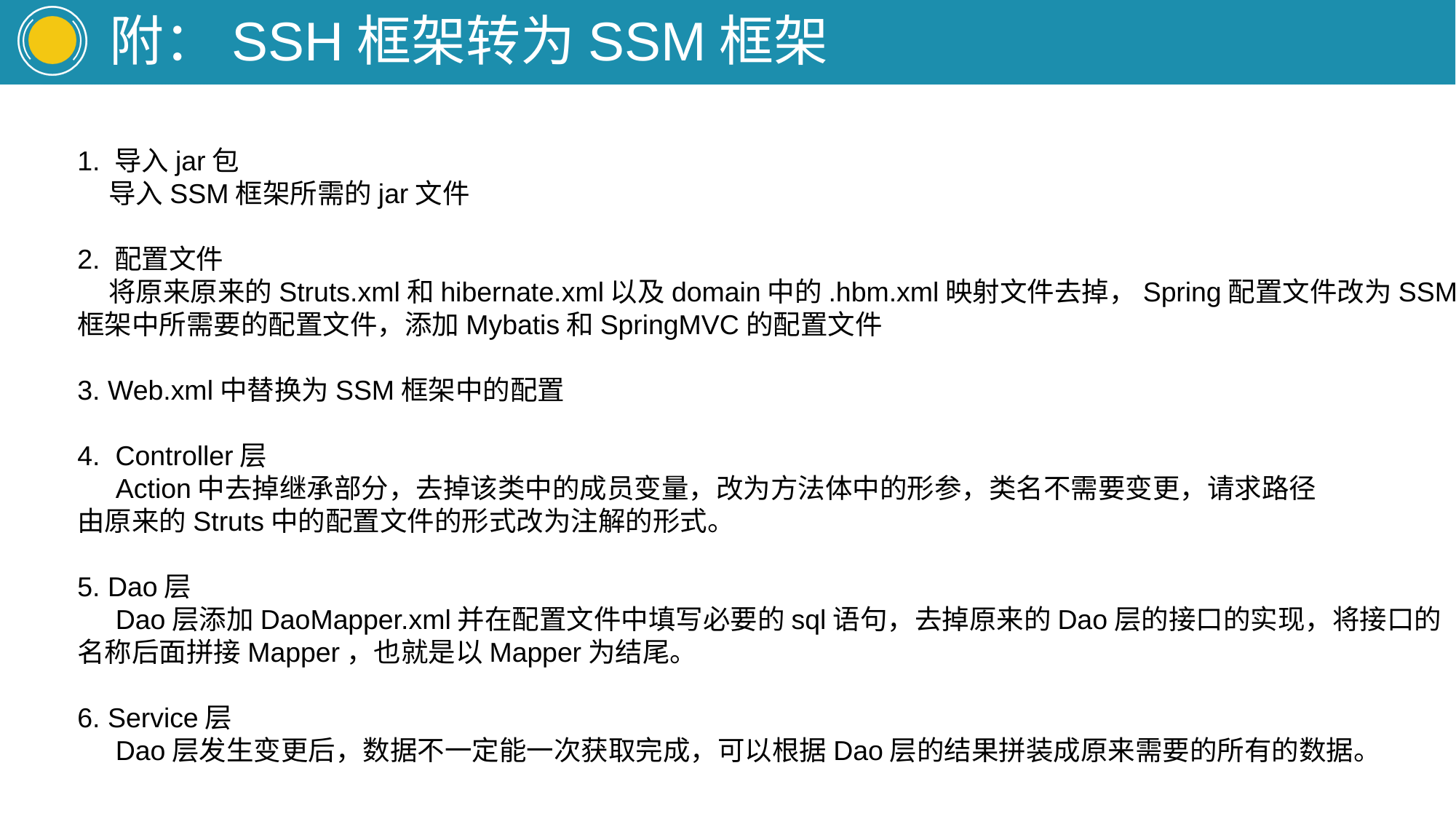

# 附：SSH框架转为SSM框架
1. 导入jar包
    导入SSM框架所需的jar文件

2. 配置文件
    将原来原来的Struts.xml和hibernate.xml以及domain中的.hbm.xml映射文件去掉，Spring配置文件改为SSM
框架中所需要的配置文件，添加Mybatis和SpringMVC的配置文件

3. Web.xml中替换为SSM框架中的配置

4.  Controller层
     Action中去掉继承部分，去掉该类中的成员变量，改为方法体中的形参，类名不需要变更，请求路径
由原来的Struts中的配置文件的形式改为注解的形式。

5. Dao层
     Dao层添加DaoMapper.xml并在配置文件中填写必要的sql语句，去掉原来的Dao层的接口的实现，将接口的
名称后面拼接Mapper，也就是以Mapper为结尾。

6. Service层
     Dao层发生变更后，数据不一定能一次获取完成，可以根据Dao层的结果拼装成原来需要的所有的数据。